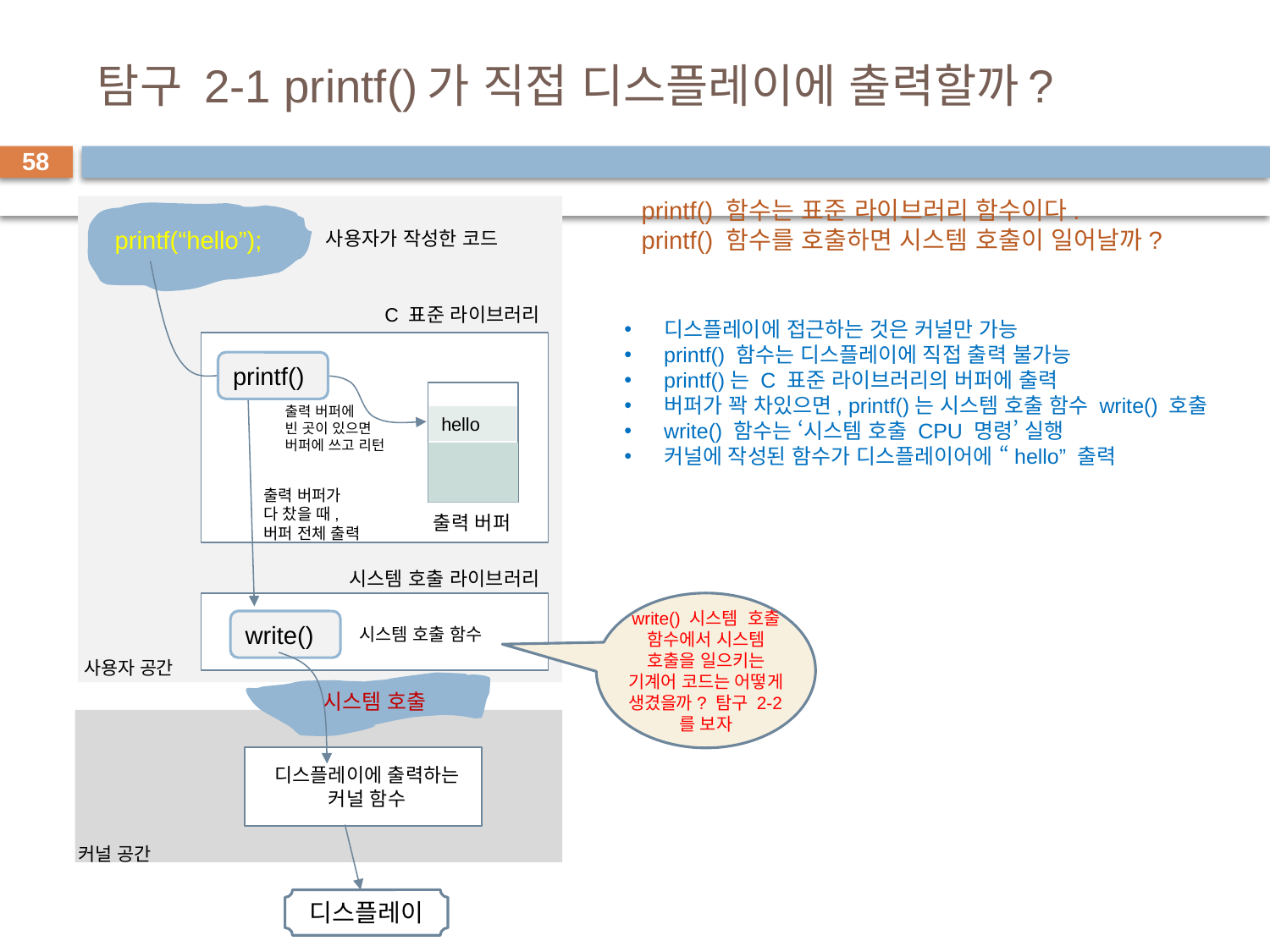

# 탐구 2-1 printf()가 직접 디스플레이에 출력할까?
58
printf() 함수는 표준 라이브러리 함수이다.
printf() 함수를 호출하면 시스템 호출이 일어날까?

printf(“hello”);
사용자가 작성한 코드

C 표준 라이브러리

printf()

hello

출력 버퍼가
다 찼을 때,
버퍼 전체 출력
출력 버퍼
시스템 호출 라이브러리

write()

시스템 호출

디스플레이에 출력하는 커널 함수

디스플레이
디스플레이에 접근하는 것은 커널만 가능
printf() 함수는 디스플레이에 직접 출력 불가능
printf()는 C 표준 라이브러리의 버퍼에 출력
버퍼가 꽉 차있으면, printf()는 시스템 호출 함수 write() 호출
write() 함수는 ‘시스템 호출 CPU 명령’ 실행
커널에 작성된 함수가 디스플레이어에 “hello” 출력
출력 버퍼에
빈 곳이 있으면
버퍼에 쓰고 리턴
write() 시스템  호출 함수에서 시스템 호출을 일으키는 기계어 코드는 어떻게 생겼을까? 탐구 2-2를 보자
시스템 호출 함수
사용자 공간
커널 공간